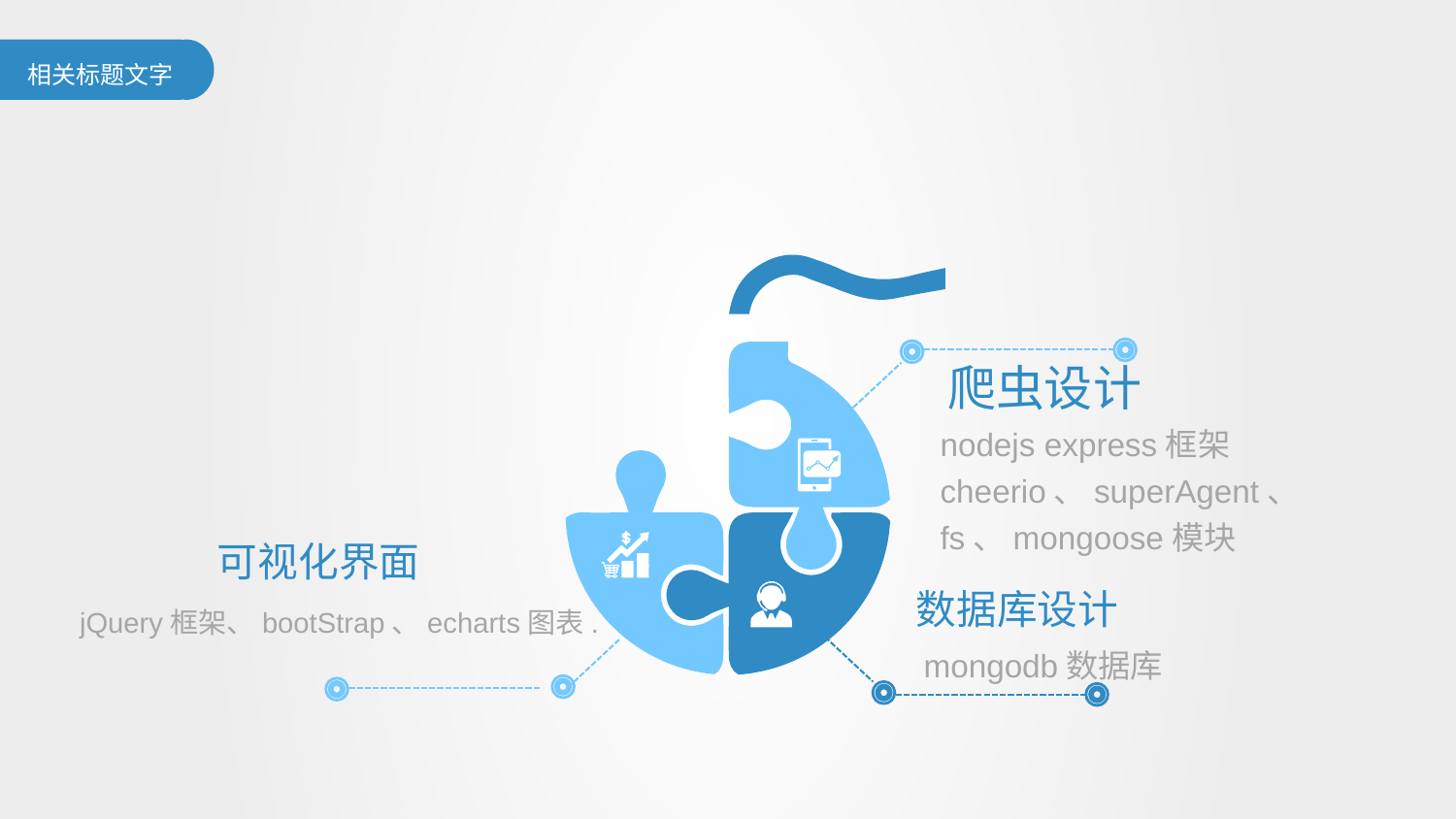

爬虫设计
nodejs express框架 cheerio、superAgent、fs、mongoose模块

可视化界面

数据库设计
jQuery框架、bootStrap、echarts图表.

mongodb数据库